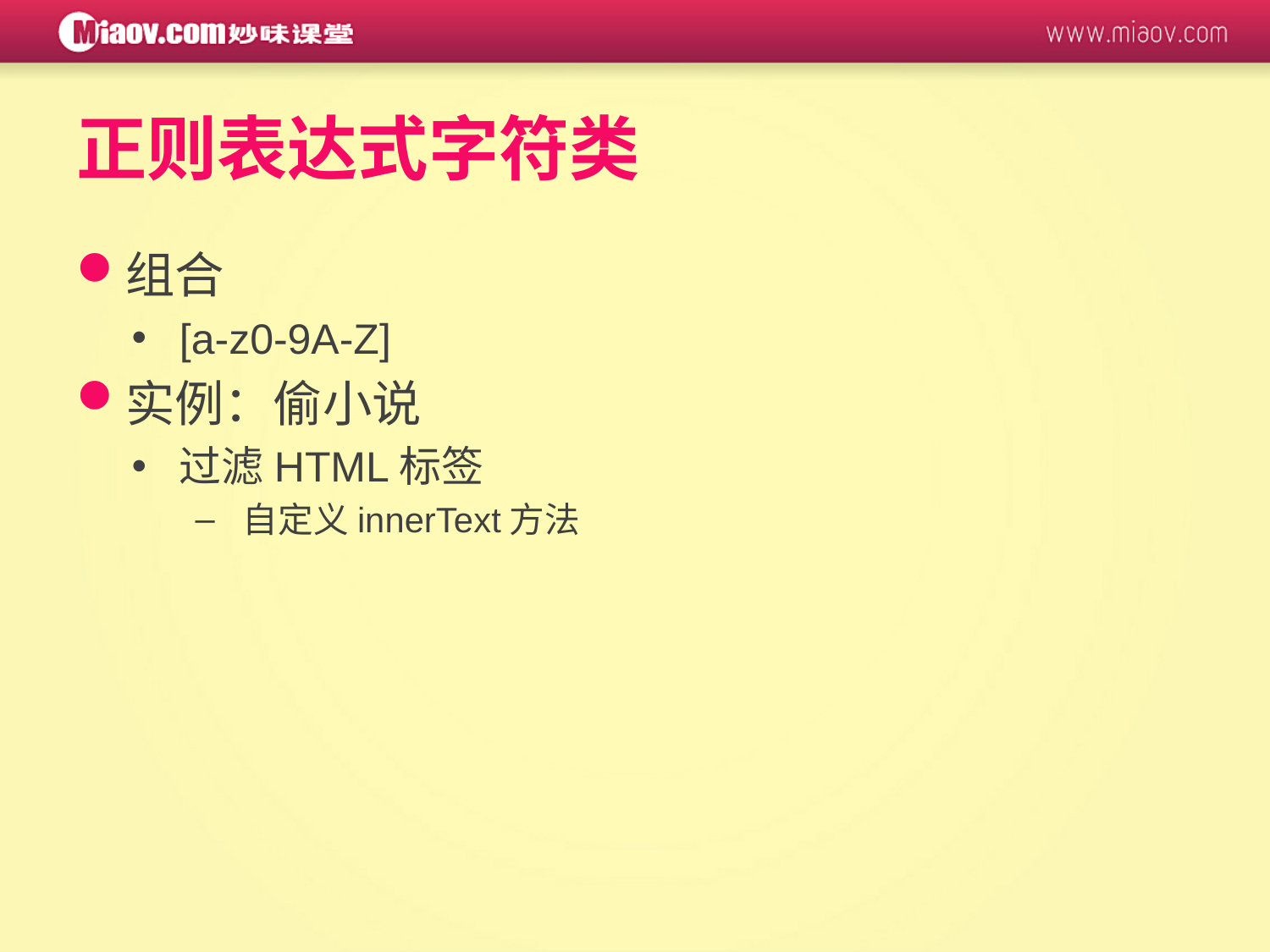

# 正则表达式字符类
组合
[a-z0-9A-Z]
实例：偷小说
过滤HTML标签
自定义innerText方法